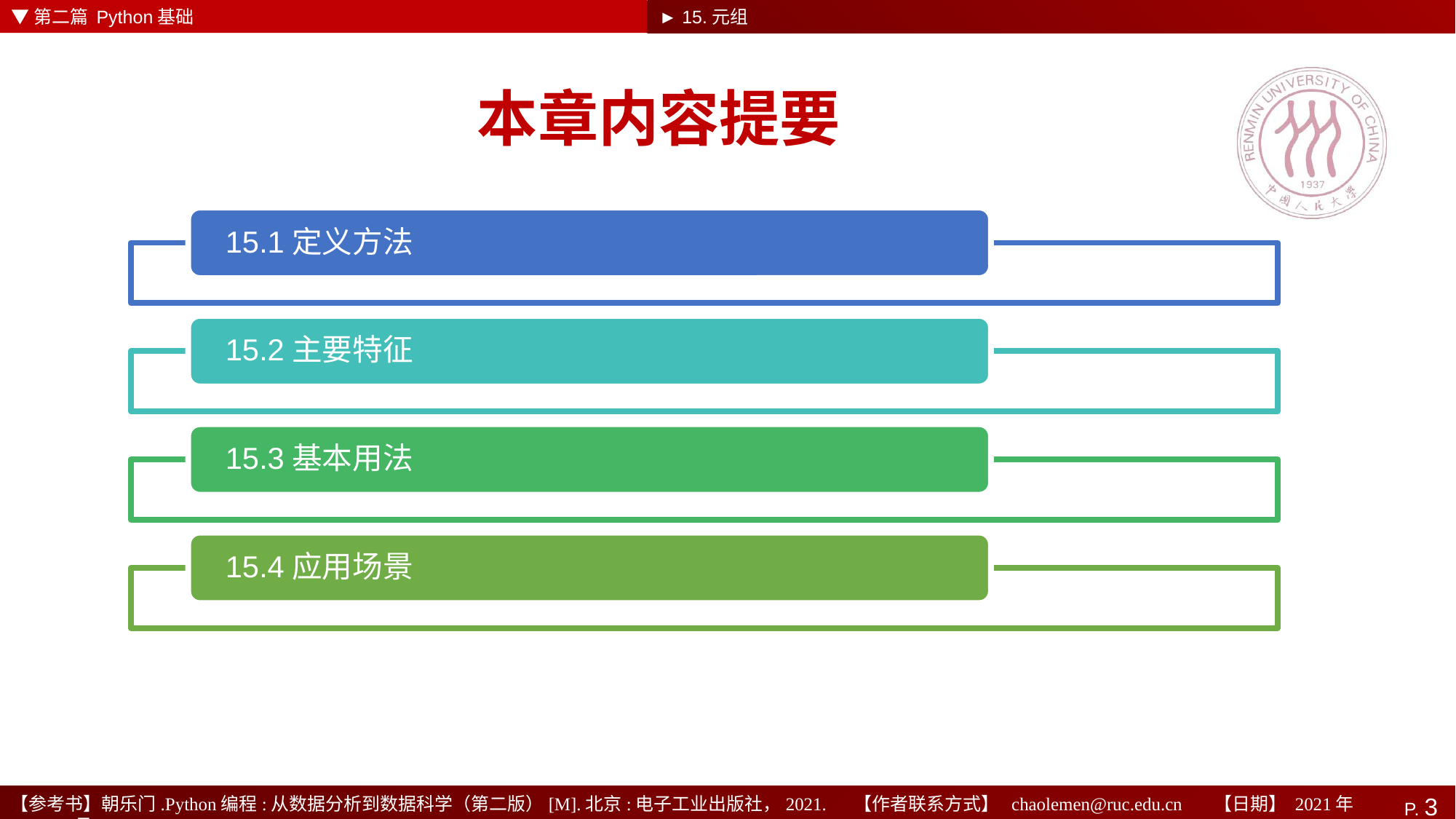

▼第二篇 Python基础
► 15.元组
# 本章内容提要
15.1定义方法
15.2主要特征
15.3基本用法
15.4应用场景